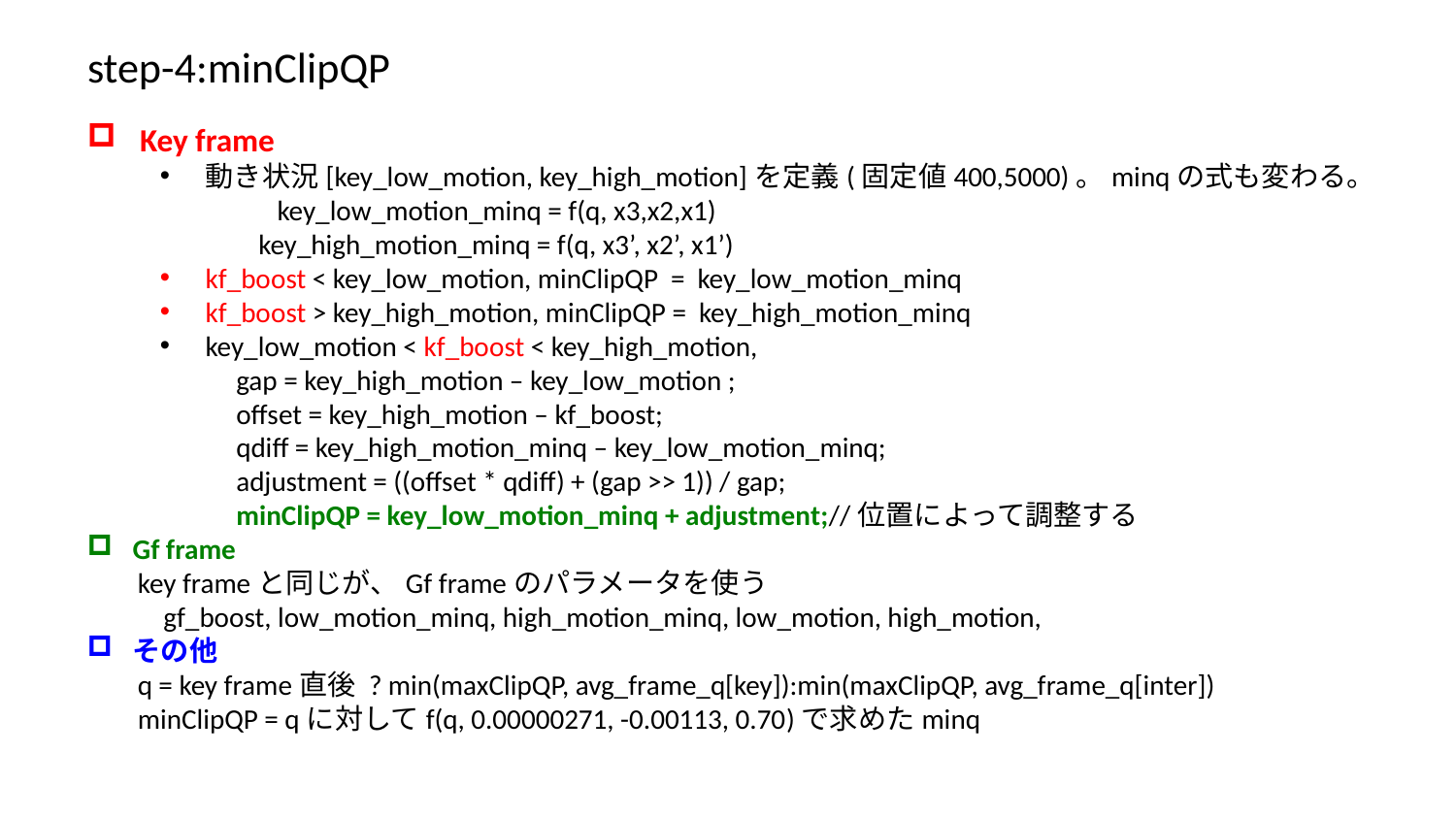

# step-4:minClipQP
 Key frame
動き状況[key_low_motion, key_high_motion]を定義(固定値400,5000)。minqの式も変わる。
 　　　　　　key_low_motion_minq = f(q, x3,x2,x1)
       　　　　key_high_motion_minq = f(q, x3’, x2’, x1’)
kf_boost < key_low_motion, minClipQP  =  key_low_motion_minq
kf_boost > key_high_motion, minClipQP =  key_high_motion_minq
key_low_motion < kf_boost < key_high_motion,
                 　gap = key_high_motion – key_low_motion ;
                 　offset = key_high_motion – kf_boost;
                 　qdiff = key_high_motion_minq – key_low_motion_minq;
                 　adjustment = ((offset * qdiff) + (gap >> 1)) / gap;
                 　minClipQP = key_low_motion_minq + adjustment;//位置によって調整する
Gf frame
        key frameと同じが、Gf frameのパラメータを使う
　　  gf_boost, low_motion_minq, high_motion_minq, low_motion, high_motion,
その他
        q = key frame直後 ? min(maxClipQP, avg_frame_q[key]):min(maxClipQP, avg_frame_q[inter])
        minClipQP = qに対してf(q, 0.00000271, -0.00113, 0.70)で求めたminq